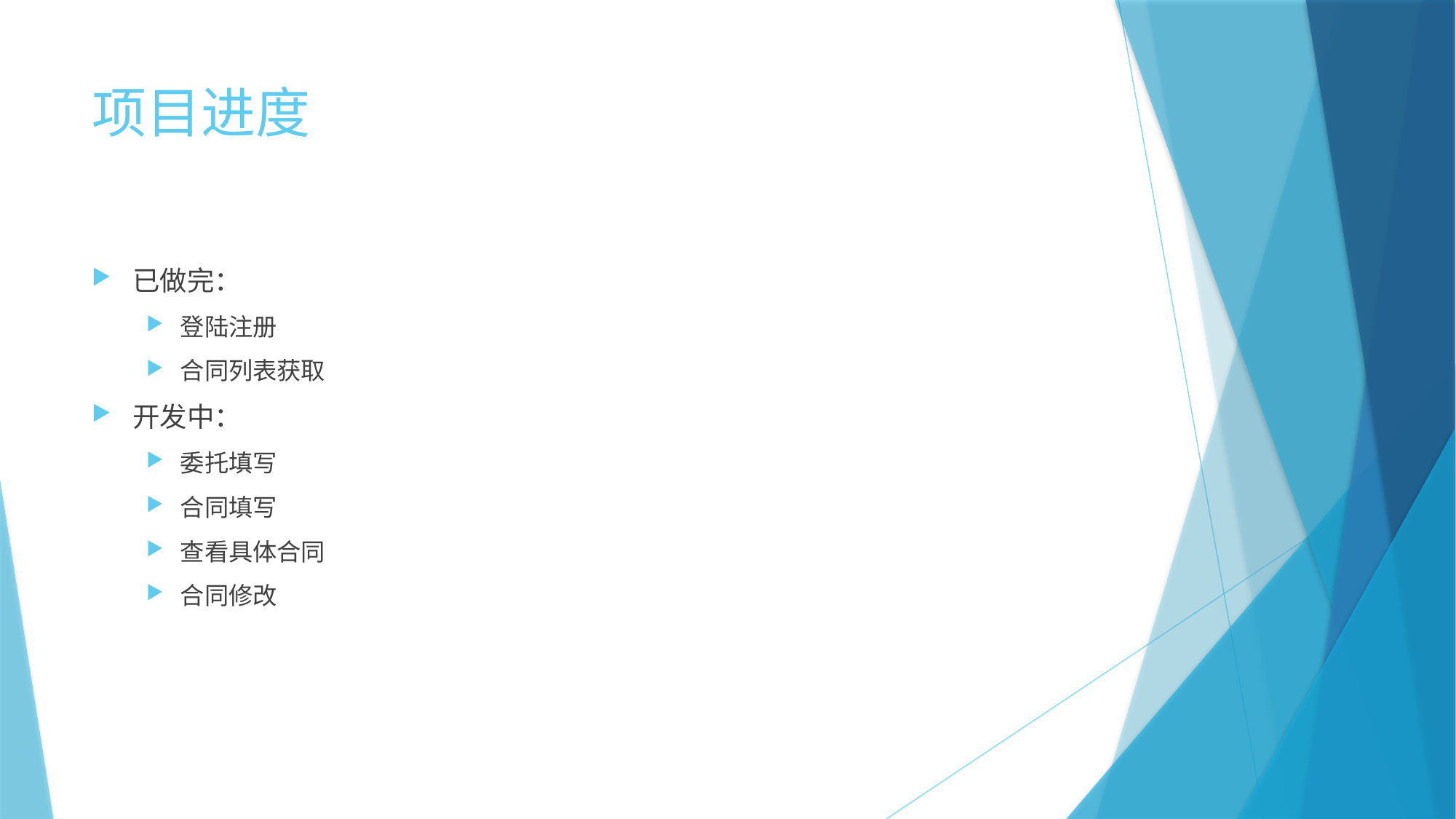

# 项目进度
已做完：
登陆注册
合同列表获取
开发中：
委托填写
合同填写
查看具体合同
合同修改